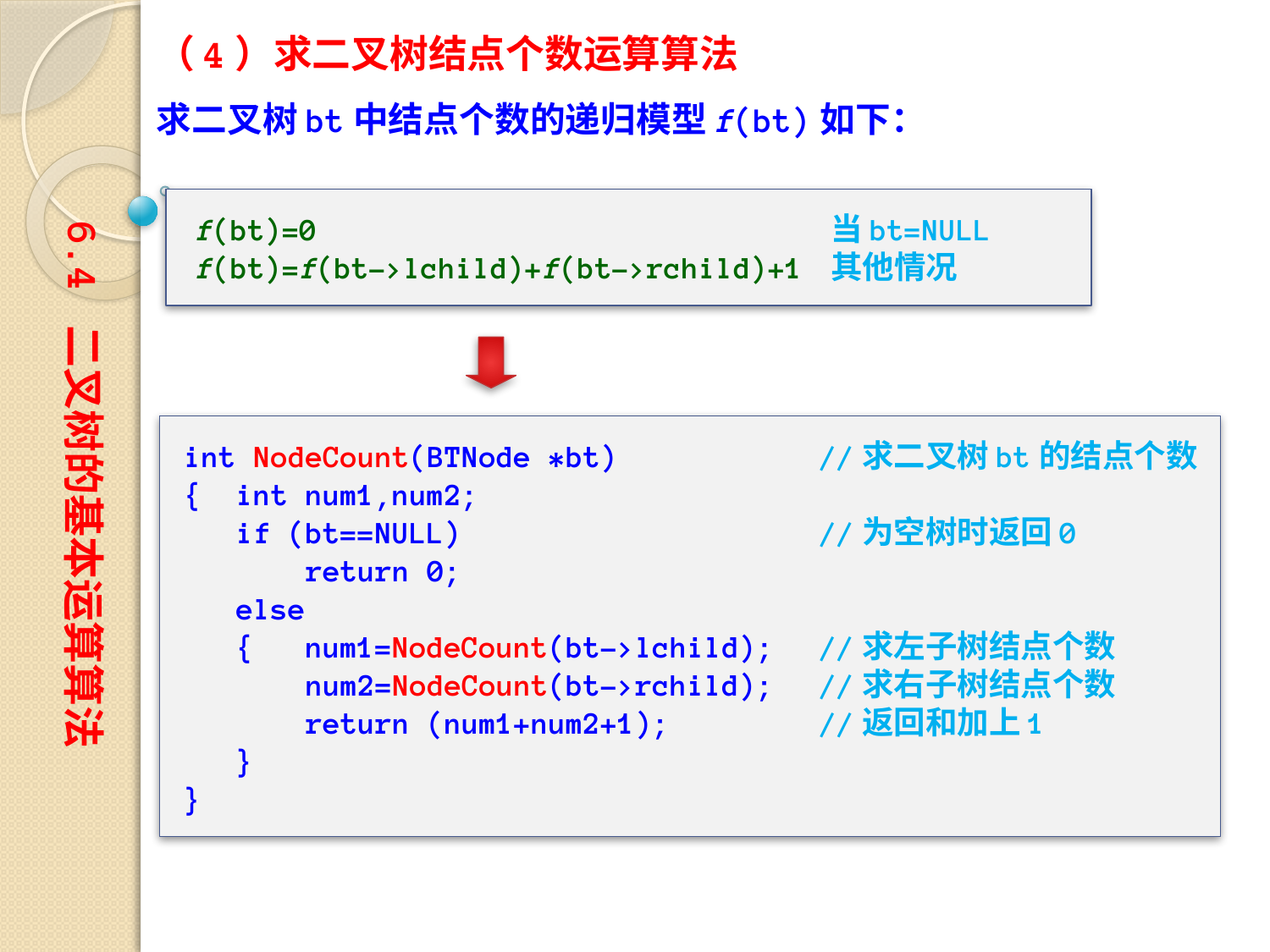

（4）求二叉树结点个数运算算法
求二叉树bt中结点个数的递归模型f(bt)如下：
6.4 二叉树的基本运算算法
f(bt)=0					当bt=NULL
f(bt)=f(bt->lchild)+f(bt->rchild)+1 	其他情况

int NodeCount(BTNode *bt)		//求二叉树bt的结点个数
{  int num1,num2;
   if (bt==NULL)			//为空树时返回0
       return 0;
   else
   {   num1=NodeCount(bt->lchild);	//求左子树结点个数
       num2=NodeCount(bt->rchild);	//求右子树结点个数
       return (num1+num2+1);		//返回和加上1
   }
}